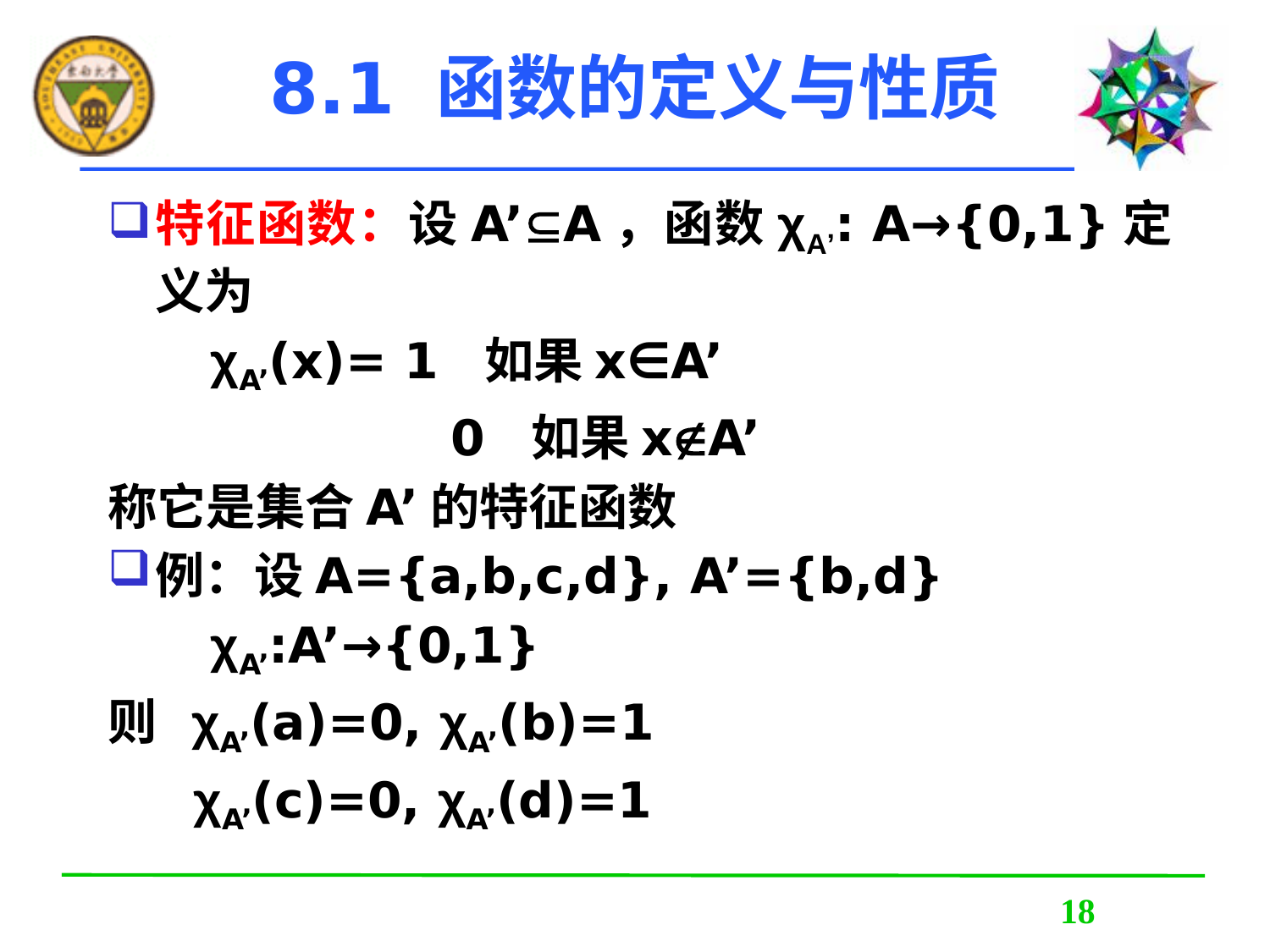

# 8.1 函数的定义与性质
特征函数：设A’⊆A，函数χA’: A→{0,1}定义为
      χA’(x)= 1  如果x∈A’
                    0  如果x∉A’
称它是集合A’的特征函数
例：设A={a,b,c,d}, A’={b,d}
      χA’:A’→{0,1}
则  χA’(a)=0, χA’(b)=1
     χA’(c)=0, χA’(d)=1